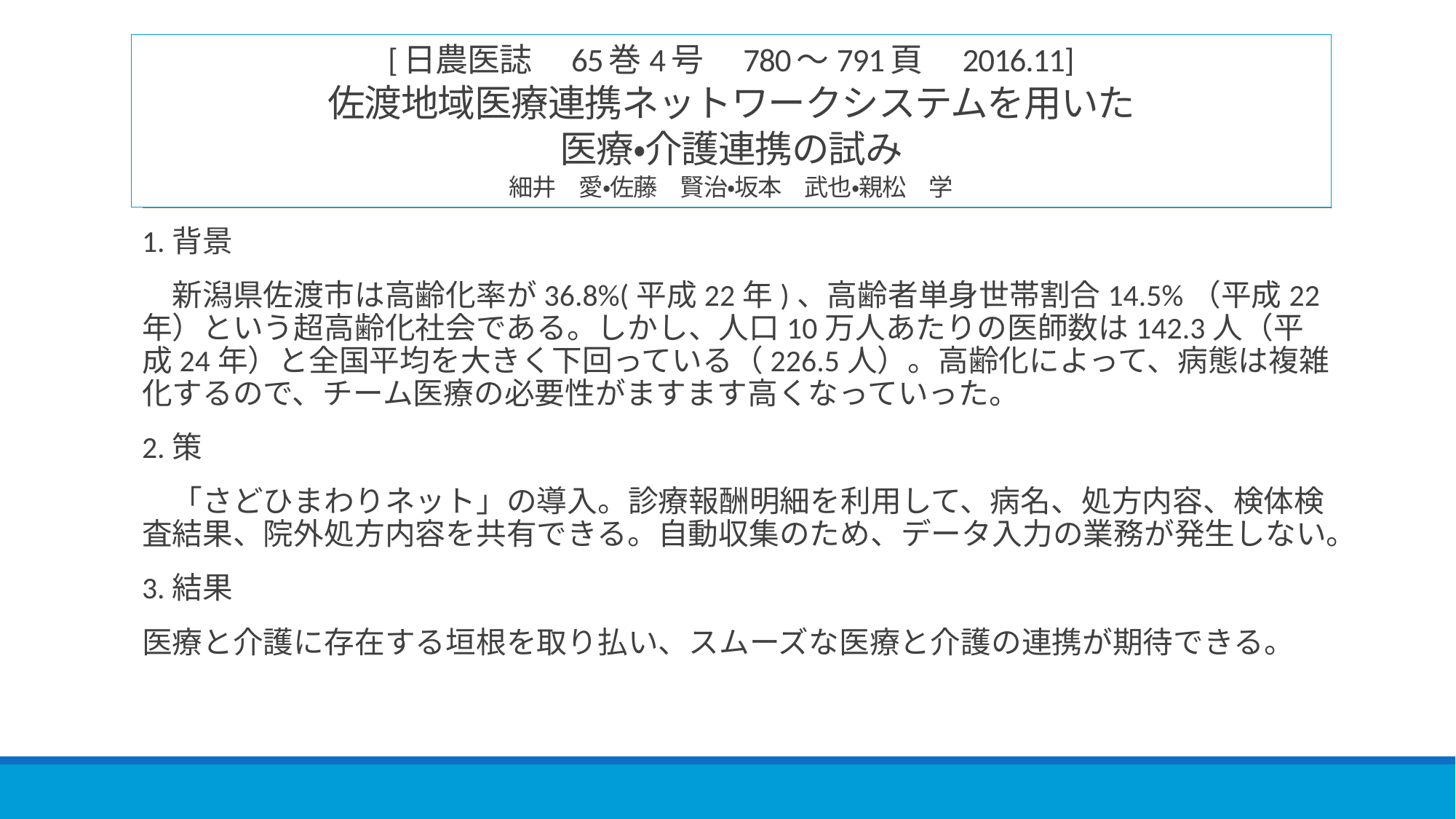

# [日農医誌　65巻4号　780～791頁　2016.11] 佐渡地域医療連携ネットワークシステムを用いた 医療・介護連携の試み 細井　愛・佐藤　賢治・坂本　武也・親松　学
1.背景
　新潟県佐渡市は高齢化率が36.8%(平成22年)、高齢者単身世帯割合14.5%（平成22年）という超高齢化社会である。しかし、人口10万人あたりの医師数は142.3人（平成24年）と全国平均を大きく下回っている（226.5人）。高齢化によって、病態は複雑化するので、チーム医療の必要性がますます高くなっていった。
2.策
　「さどひまわりネット」の導入。診療報酬明細を利用して、病名、処方内容、検体検査結果、院外処方内容を共有できる。自動収集のため、データ入力の業務が発生しない。
3.結果
医療と介護に存在する垣根を取り払い、スムーズな医療と介護の連携が期待できる。